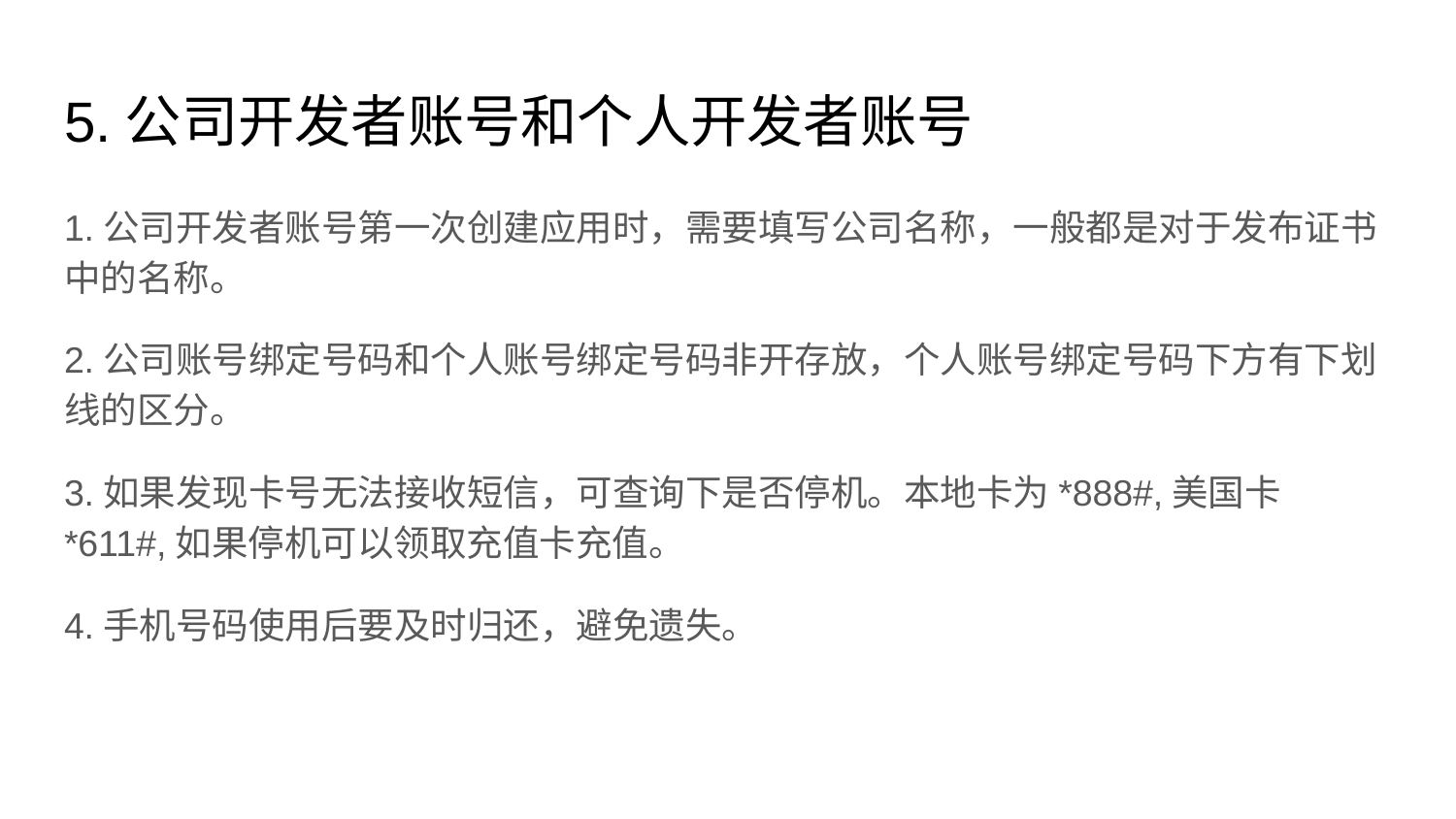

# 5.公司开发者账号和个人开发者账号
1.公司开发者账号第一次创建应用时，需要填写公司名称，一般都是对于发布证书中的名称。
2.公司账号绑定号码和个人账号绑定号码非开存放，个人账号绑定号码下方有下划线的区分。
3.如果发现卡号无法接收短信，可查询下是否停机。本地卡为*888#,美国卡*611#,如果停机可以领取充值卡充值。
4.手机号码使用后要及时归还，避免遗失。